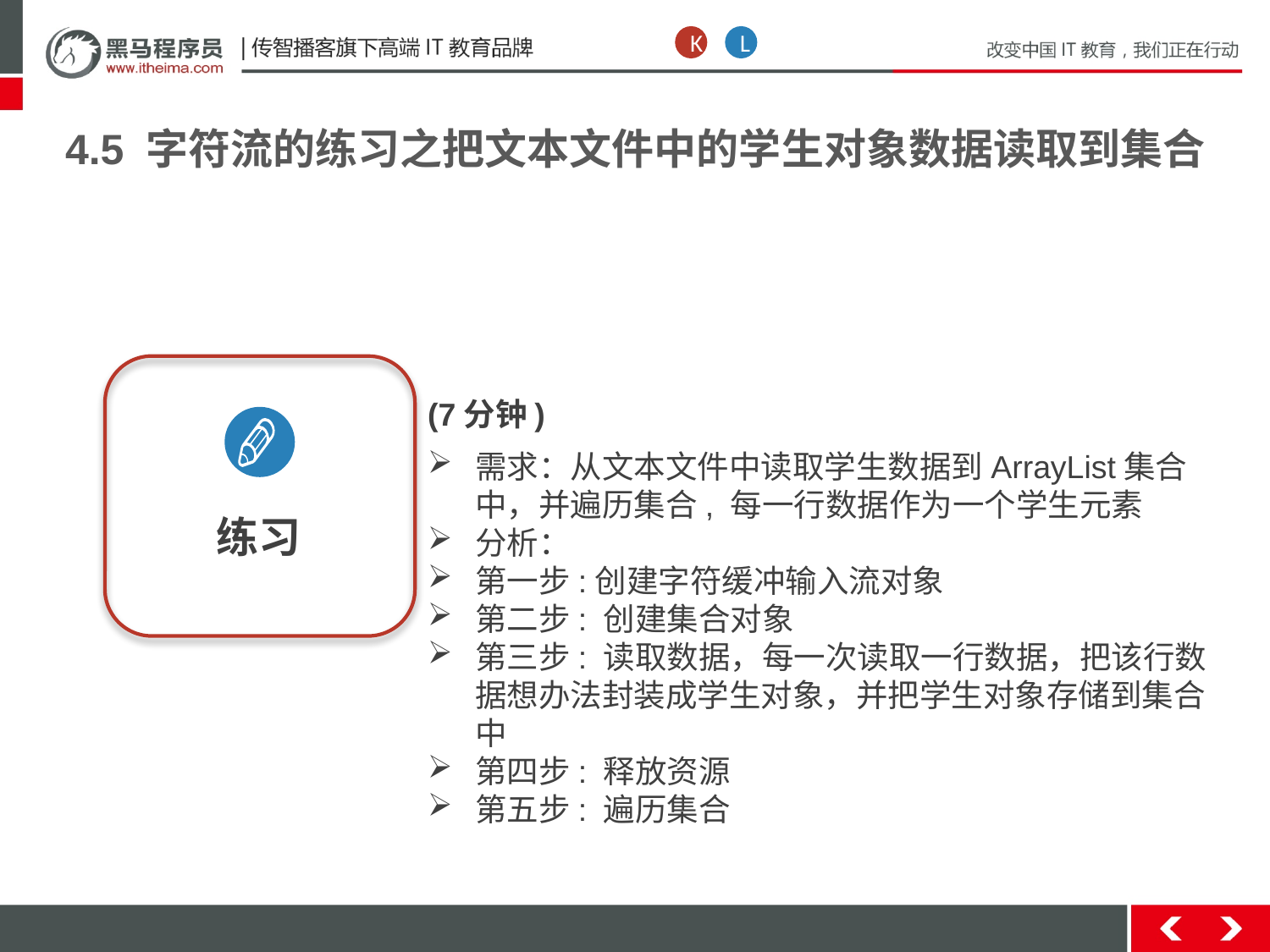

K
L
4.5 字符流的练习之把文本文件中的学生对象数据读取到集合

练习
(7分钟)
需求：从文本文件中读取学生数据到ArrayList集合中，并遍历集合, 每一行数据作为一个学生元素
分析：
第一步:创建字符缓冲输入流对象
第二步: 创建集合对象
第三步: 读取数据，每一次读取一行数据，把该行数据想办法封装成学生对象，并把学生对象存储到集合中
第四步: 释放资源
第五步: 遍历集合